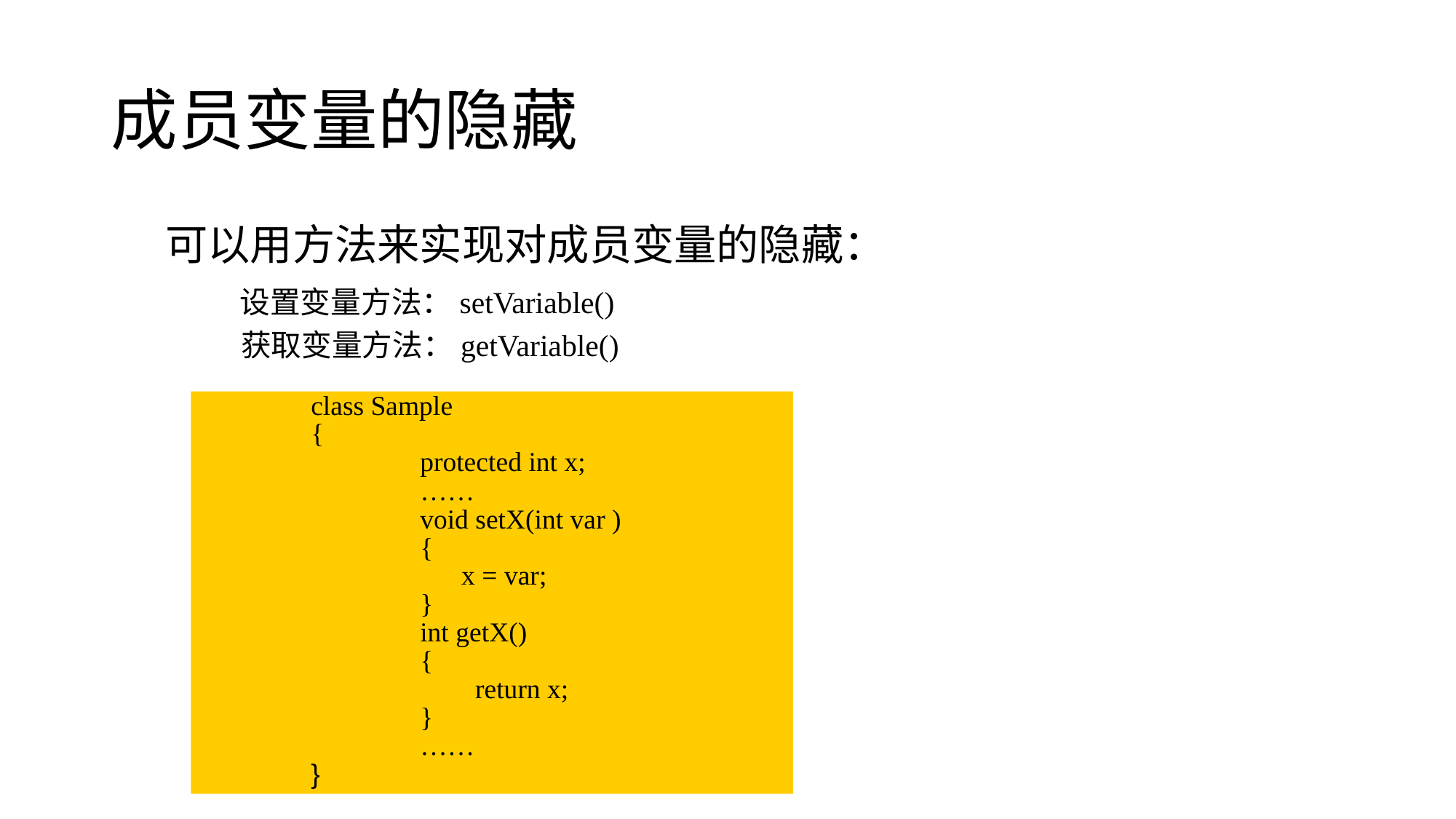

# 成员变量的隐藏
可以用方法来实现对成员变量的隐藏：
 设置变量方法：setVariable()
  获取变量方法：getVariable()

class Sample
{
	protected int x;
	……
	void setX(int var )
	{
	      x = var;
	}
	int getX()
	{
	        return x;
	}
	……
}